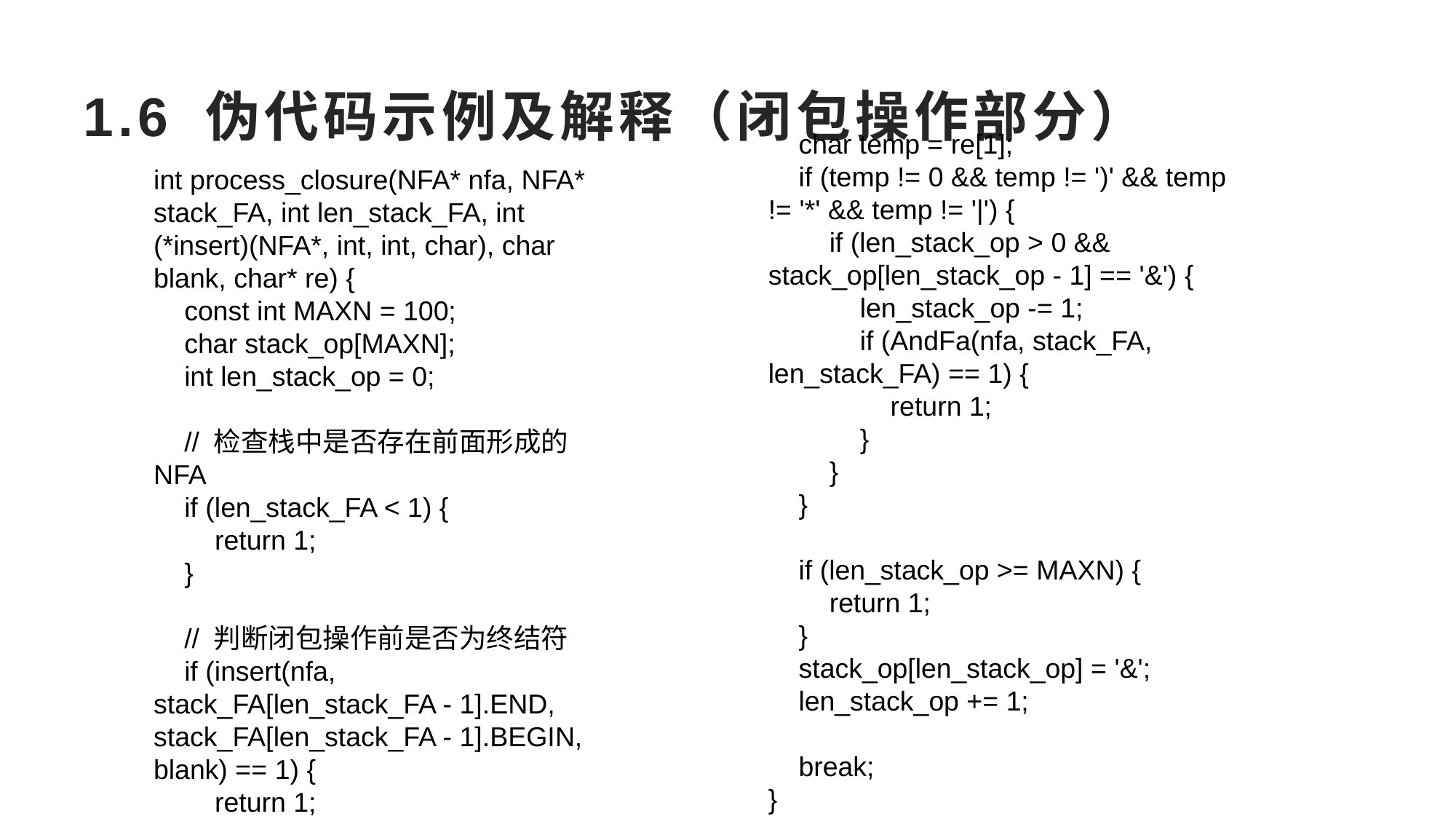

# 1.6 伪代码示例及解释（闭包操作部分）
    char temp = re[1];
    if (temp != 0 && temp != ')' && temp != '*' && temp != '|') {
        if (len_stack_op > 0 && stack_op[len_stack_op - 1] == '&') {
            len_stack_op -= 1;
            if (AndFa(nfa, stack_FA, len_stack_FA) == 1) {
                return 1;
            }
        }
    }

    if (len_stack_op >= MAXN) {
        return 1;
    }
    stack_op[len_stack_op] = '&';
    len_stack_op += 1;

    break;
}

int process_closure(NFA* nfa, NFA* stack_FA, int len_stack_FA, int (*insert)(NFA*, int, int, char), char blank, char* re) {
    const int MAXN = 100;
    char stack_op[MAXN];
    int len_stack_op = 0;

    // 检查栈中是否存在前面形成的NFA
    if (len_stack_FA < 1) {
        return 1;
    }

    // 判断闭包操作前是否为终结符
    if (insert(nfa, stack_FA[len_stack_FA - 1].END, stack_FA[len_stack_FA - 1].BEGIN, blank) == 1) {
        return 1;
    }